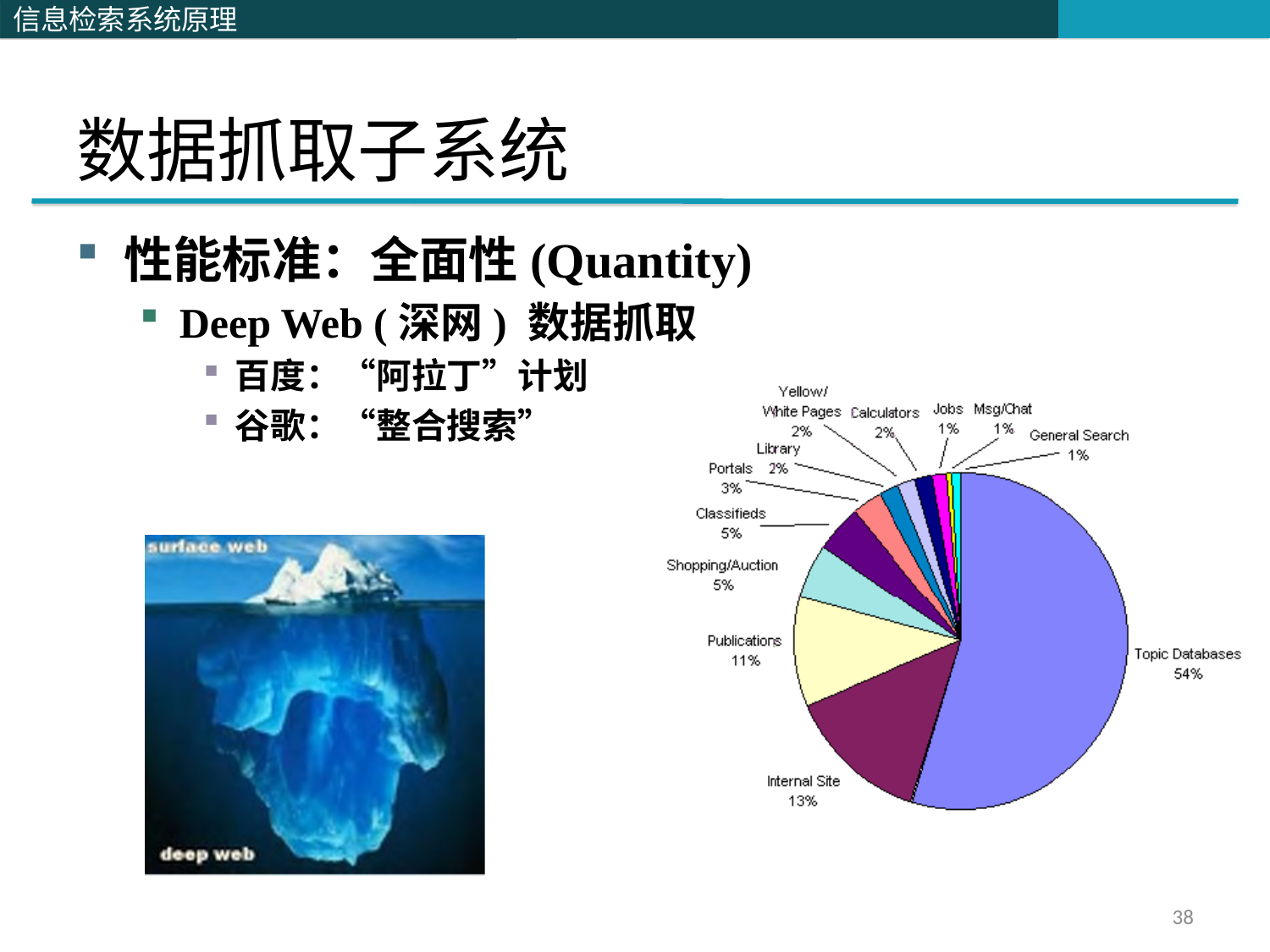

# 数据抓取子系统
性能标准：全面性(Quantity)
Deep Web (深网) 数据抓取
百度：“阿拉丁”计划
谷歌：“整合搜索”

38